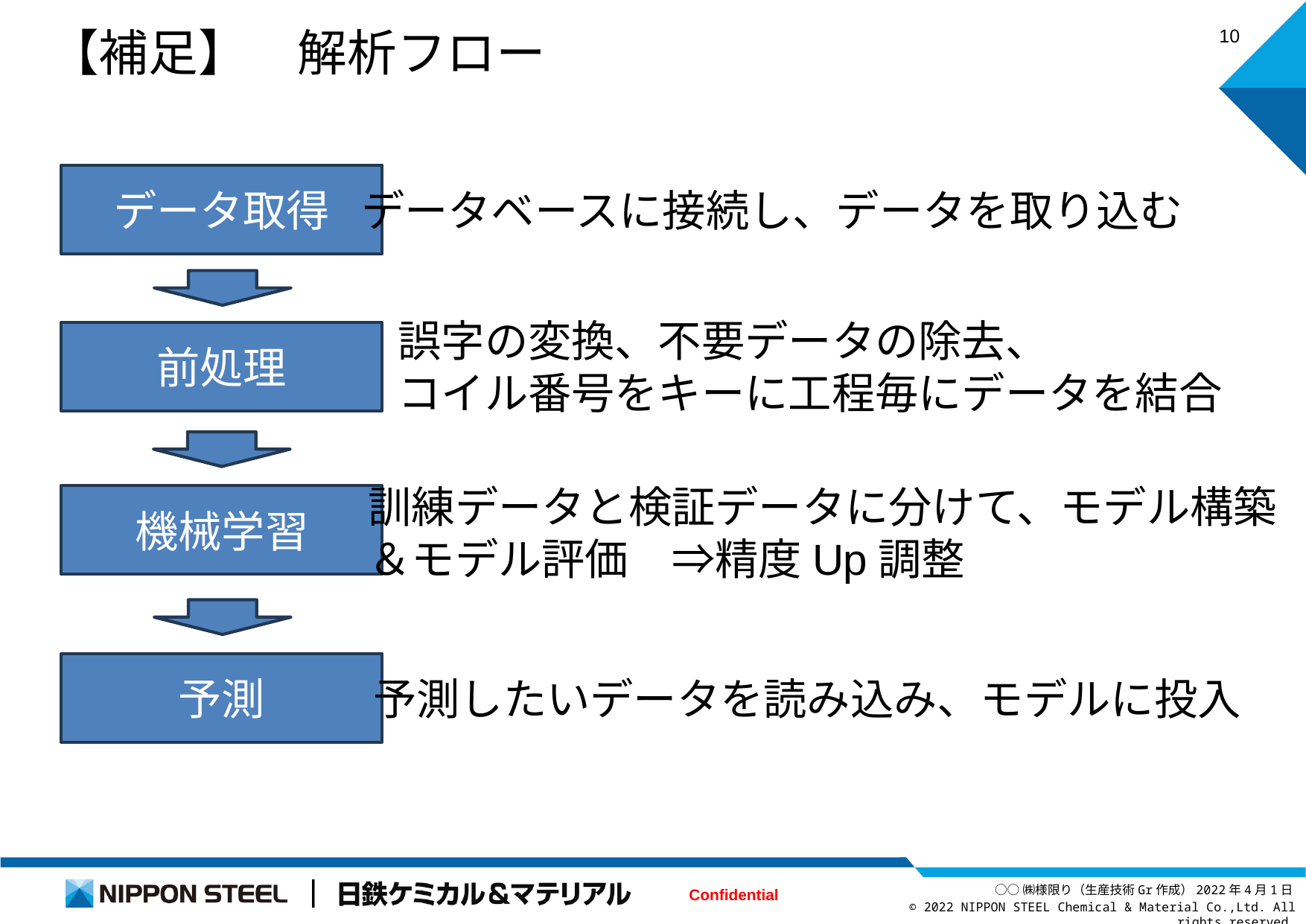

# 【補足】　解析フロー
データ取得
データベースに接続し、データを取り込む

誤字の変換、不要データの除去、
コイル番号をキーに工程毎にデータを結合
前処理

訓練データと検証データに分けて、モデル構築
＆モデル評価　⇒精度Up調整
機械学習

予測
予測したいデータを読み込み、モデルに投入